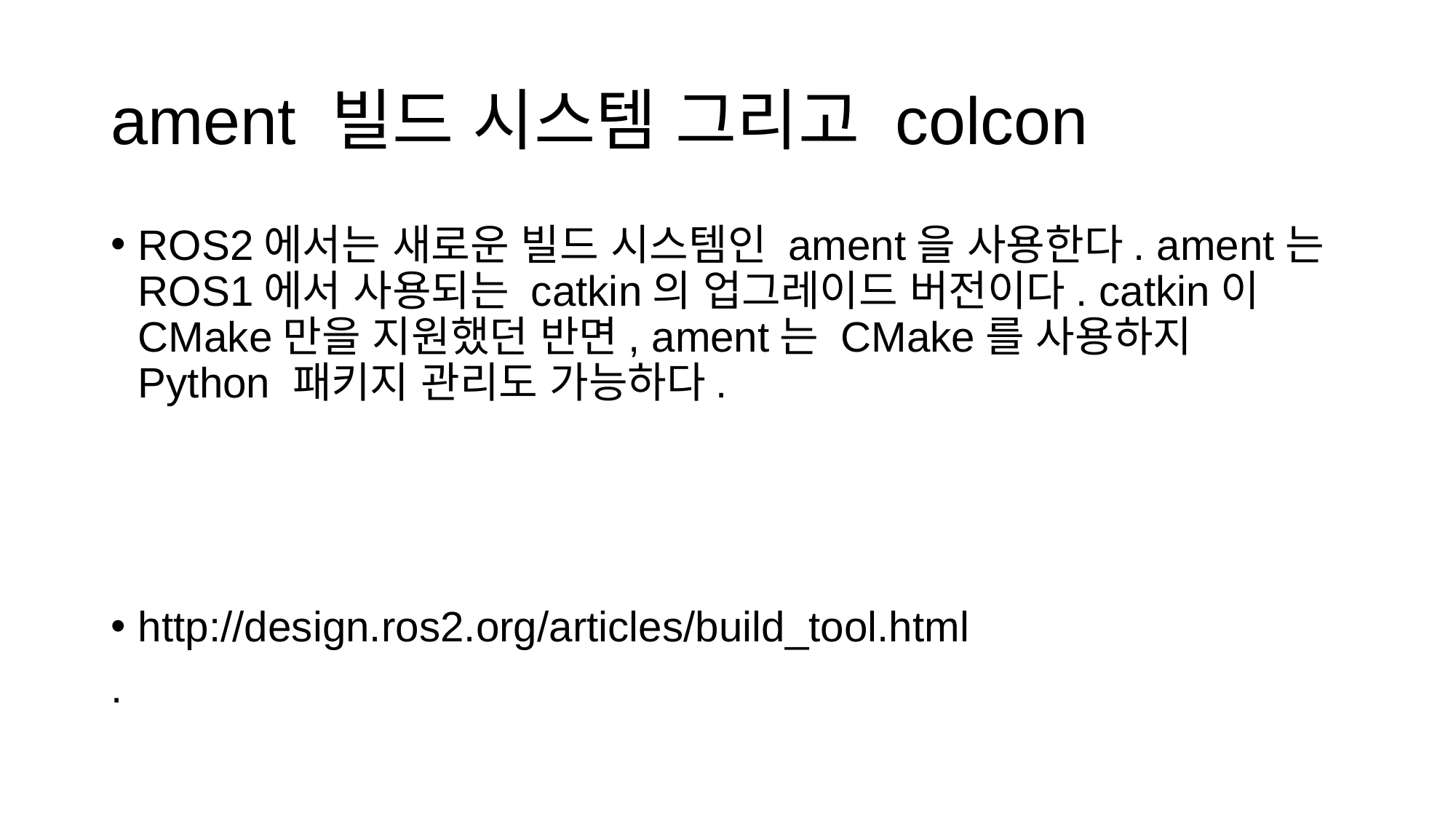

# ament 빌드 시스템 그리고 colcon
ROS2에서는 새로운 빌드 시스템인 ament을 사용한다. ament는 ROS1에서 사용되는 catkin의 업그레이드 버전이다. catkin이 CMake만을 지원했던 반면, ament는 CMake를 사용하지 Python 패키지 관리도 가능하다.

http://design.ros2.org/articles/build_tool.html
.